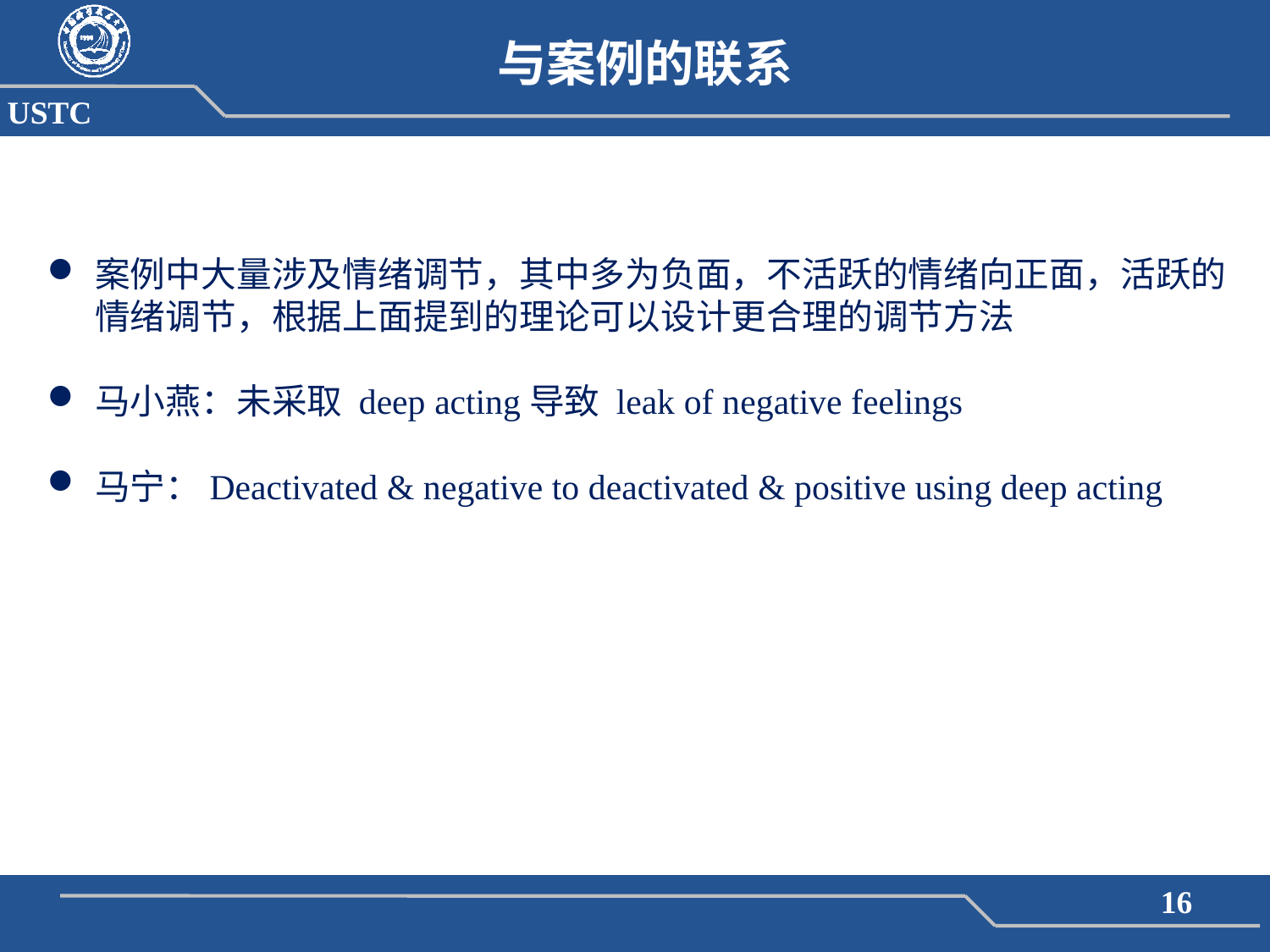

与案例的联系
案例中大量涉及情绪调节，其中多为负面，不活跃的情绪向正面，活跃的情绪调节，根据上面提到的理论可以设计更合理的调节方法

马小燕：未采取 deep acting导致 leak of negative feelings

马宁：Deactivated & negative to deactivated & positive using deep acting

16